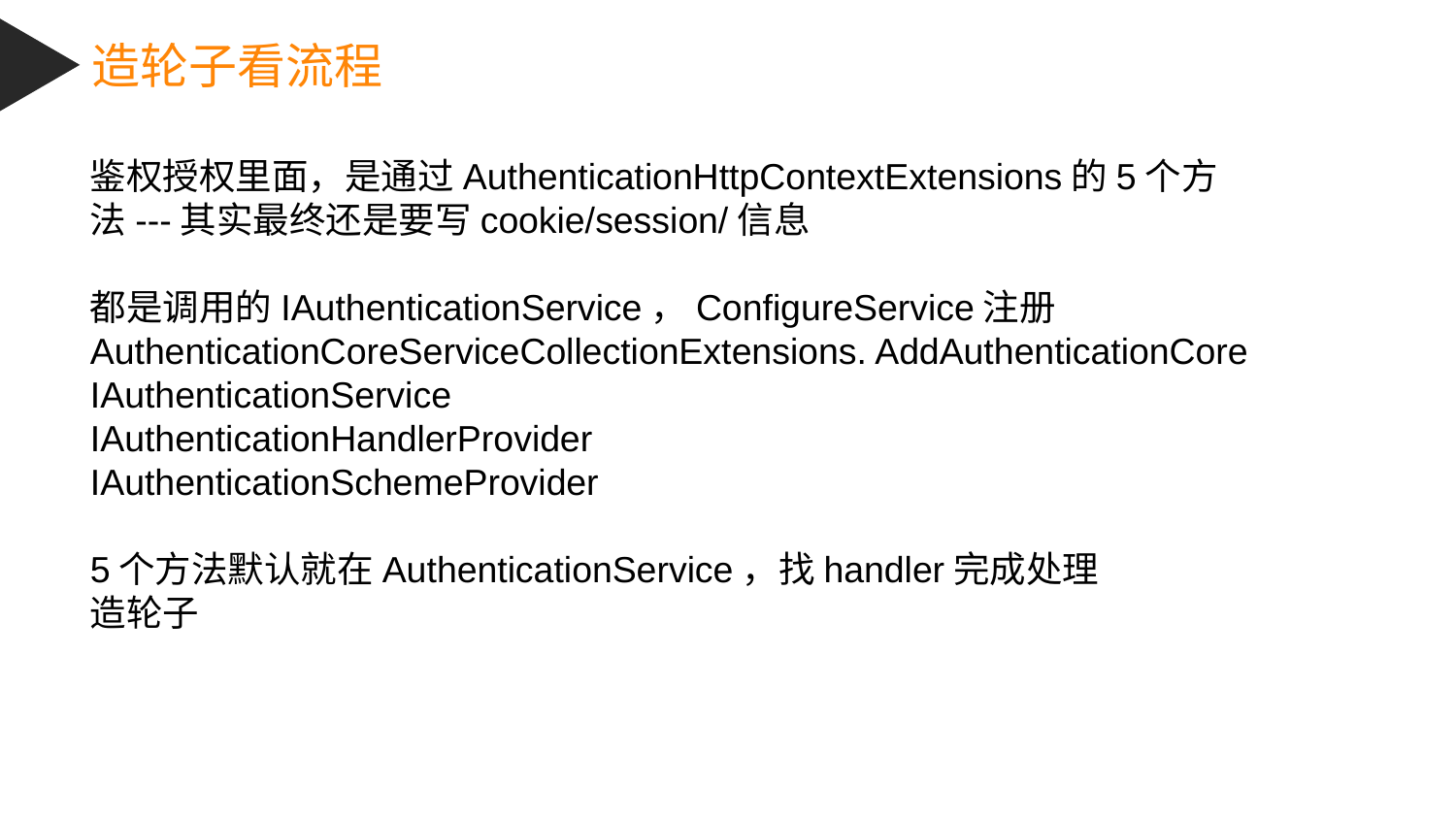

造轮子看流程
鉴权授权里面，是通过AuthenticationHttpContextExtensions的5个方法---其实最终还是要写cookie/session/信息

都是调用的IAuthenticationService，ConfigureService注册
AuthenticationCoreServiceCollectionExtensions. AddAuthenticationCore
IAuthenticationService
IAuthenticationHandlerProvider
IAuthenticationSchemeProvider

5个方法默认就在AuthenticationService，找handler完成处理
造轮子